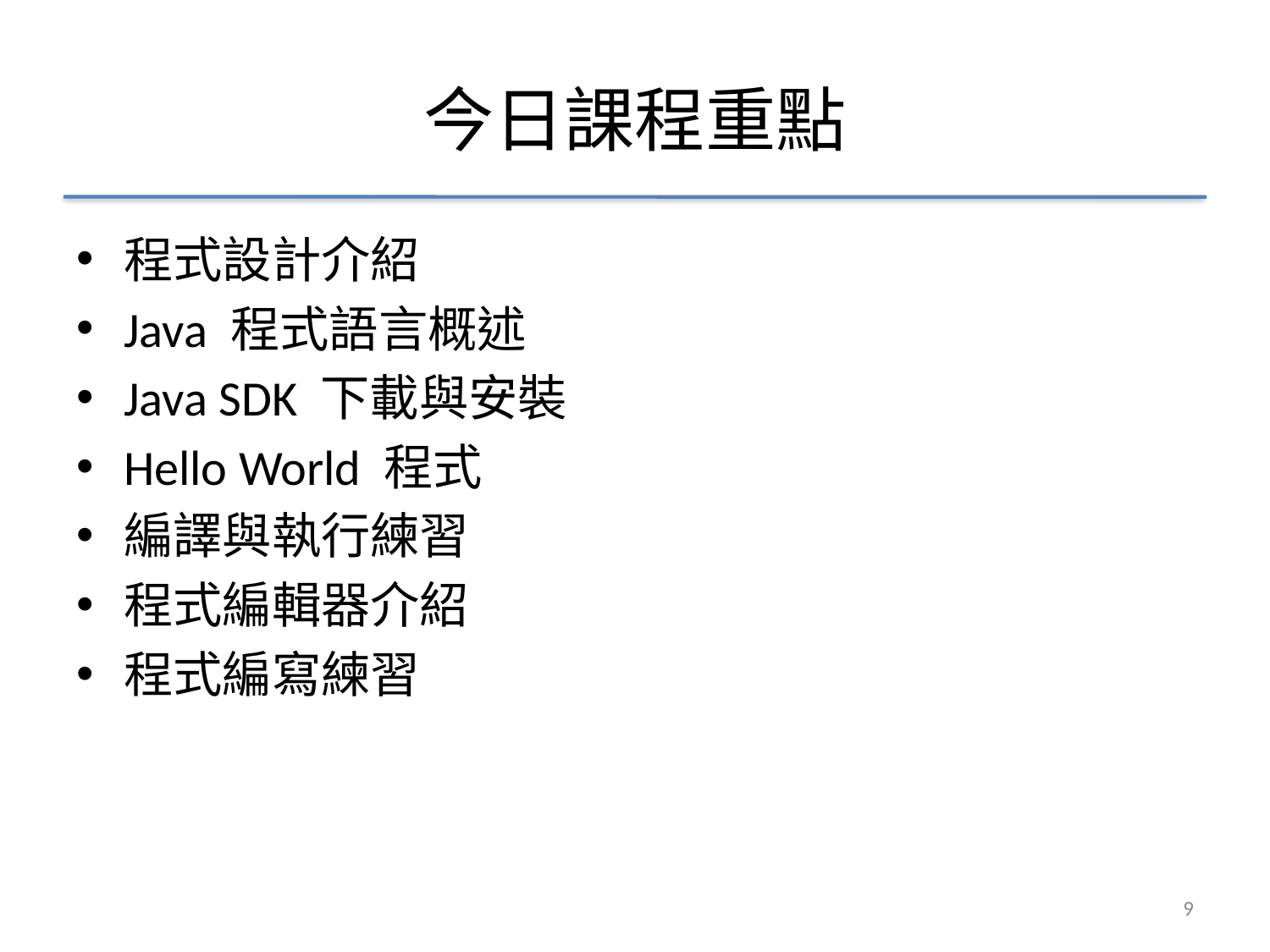

# 今日課程重點
程式設計介紹
Java 程式語言概述
Java SDK 下載與安裝
Hello World 程式
編譯與執行練習
程式編輯器介紹
程式編寫練習

9